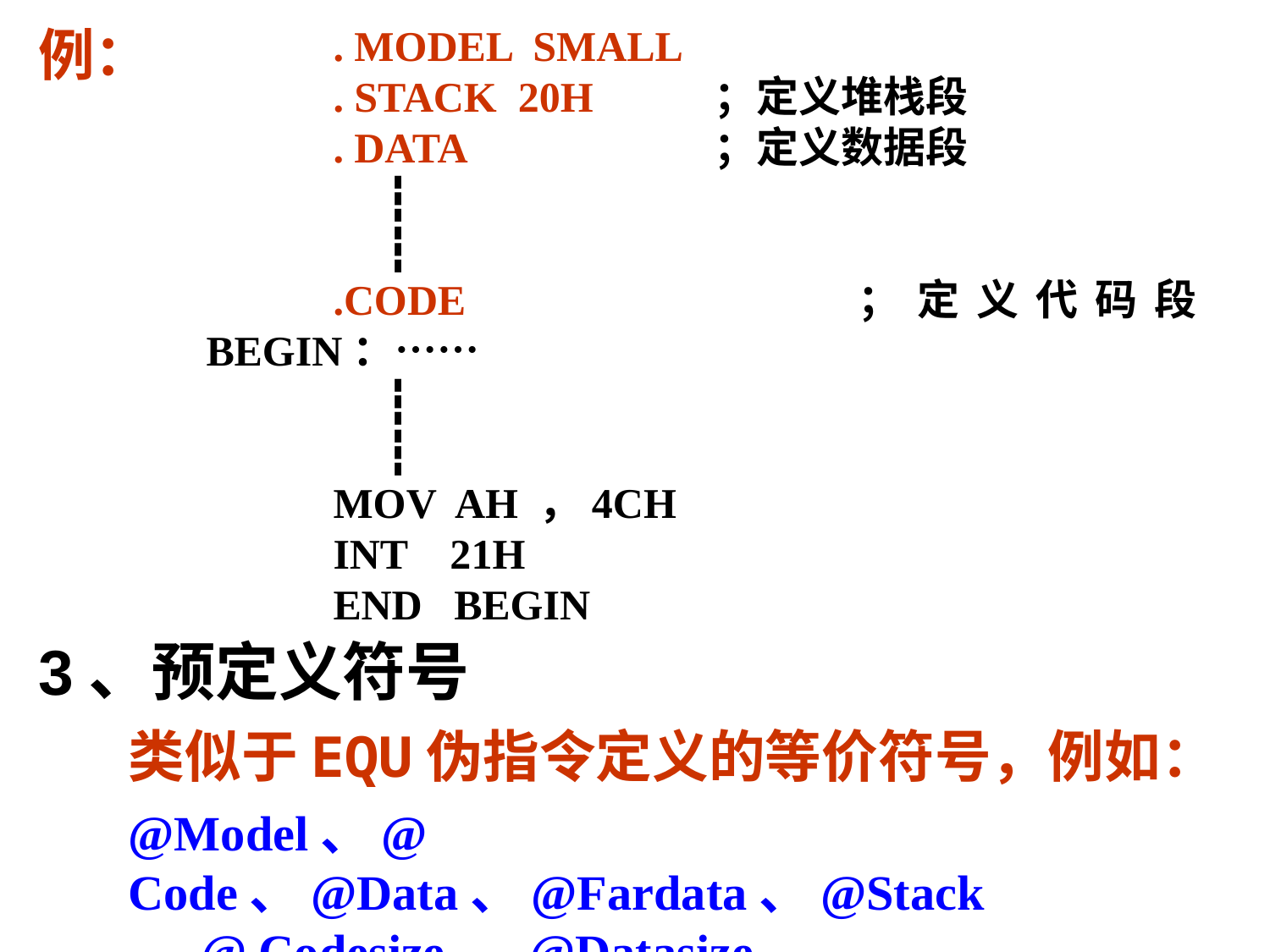

例：
	. MODEL  SMALL
	. STACK  20H	；定义堆栈段
	. DATA		；定义数据段
      	     ┇
	     ┇
	.CODE			；定义代码段	BEGIN：……
	     ┇
	     ┇
	MOV  AH ，4CH
	INT    21H
	END   BEGIN
3、预定义符号
类似于EQU伪指令定义的等价符号，例如：
@Model、@ Code、@Data、@Fardata、@Stack、 @ Codesize、 @Datasize
47